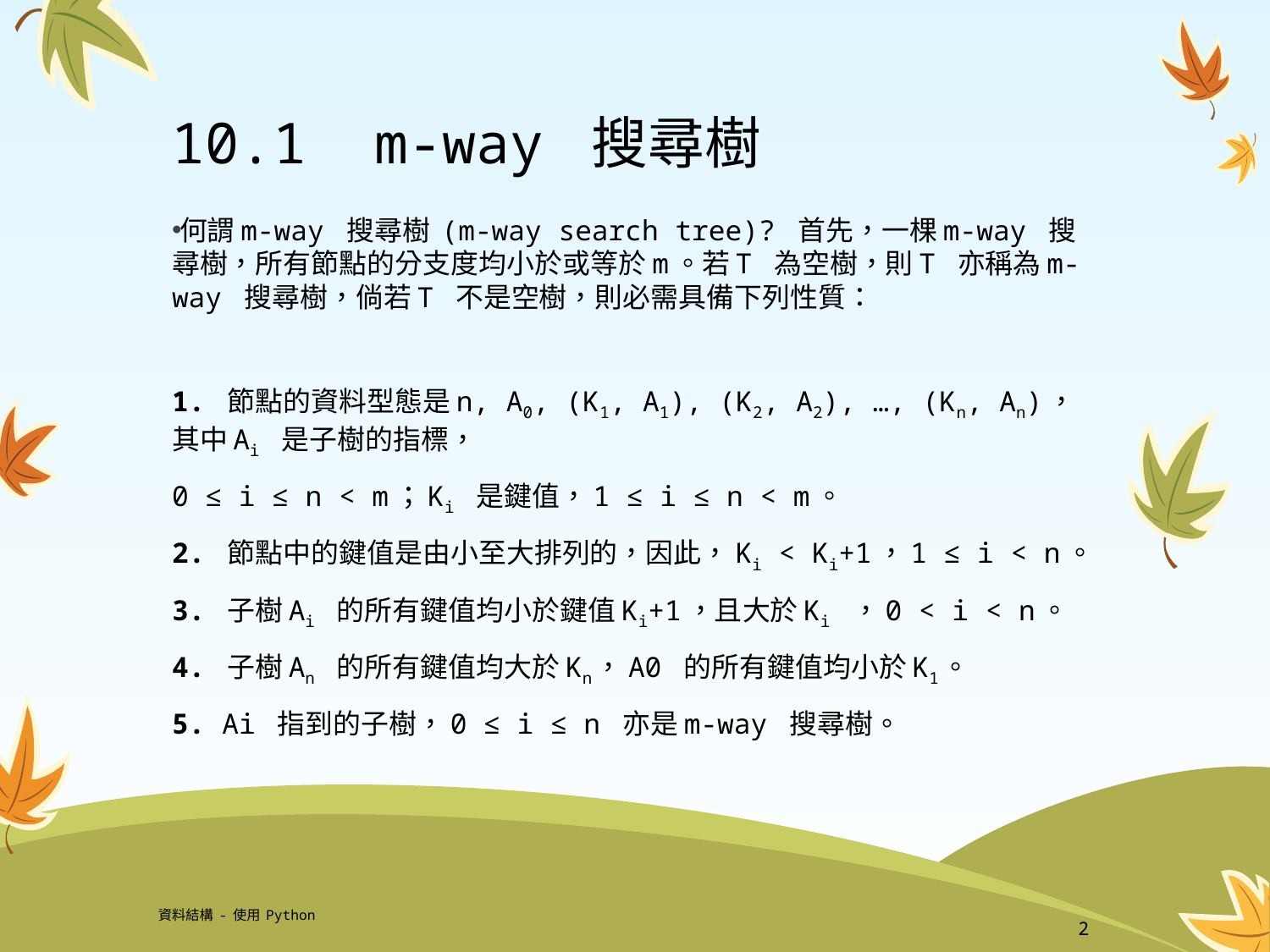

# 10.1  m-way 搜尋樹
何謂m-way 搜尋樹 (m-way search tree)? 首先，一棵m-way 搜尋樹，所有節點的分支度均小於或等於m。若T 為空樹，則T 亦稱為m-way 搜尋樹，倘若T 不是空樹，則必需具備下列性質：

1. 節點的資料型態是n, A0, (K1, A1), (K2, A2), …, (Kn, An)，其中Ai 是子樹的指標，
0 ≤ i ≤ n < m；Ki 是鍵值，1 ≤ i ≤ n < m。
2. 節點中的鍵值是由小至大排列的，因此，Ki < Ki+1，1 ≤ i < n。
3. 子樹Ai 的所有鍵值均小於鍵值Ki+1，且大於Ki ，0 < i < n。
4. 子樹An 的所有鍵值均大於Kn，A0 的所有鍵值均小於K1。
5. Ai 指到的子樹，0 ≤ i ≤ n 亦是m-way 搜尋樹。
資料結構-使用Python
2